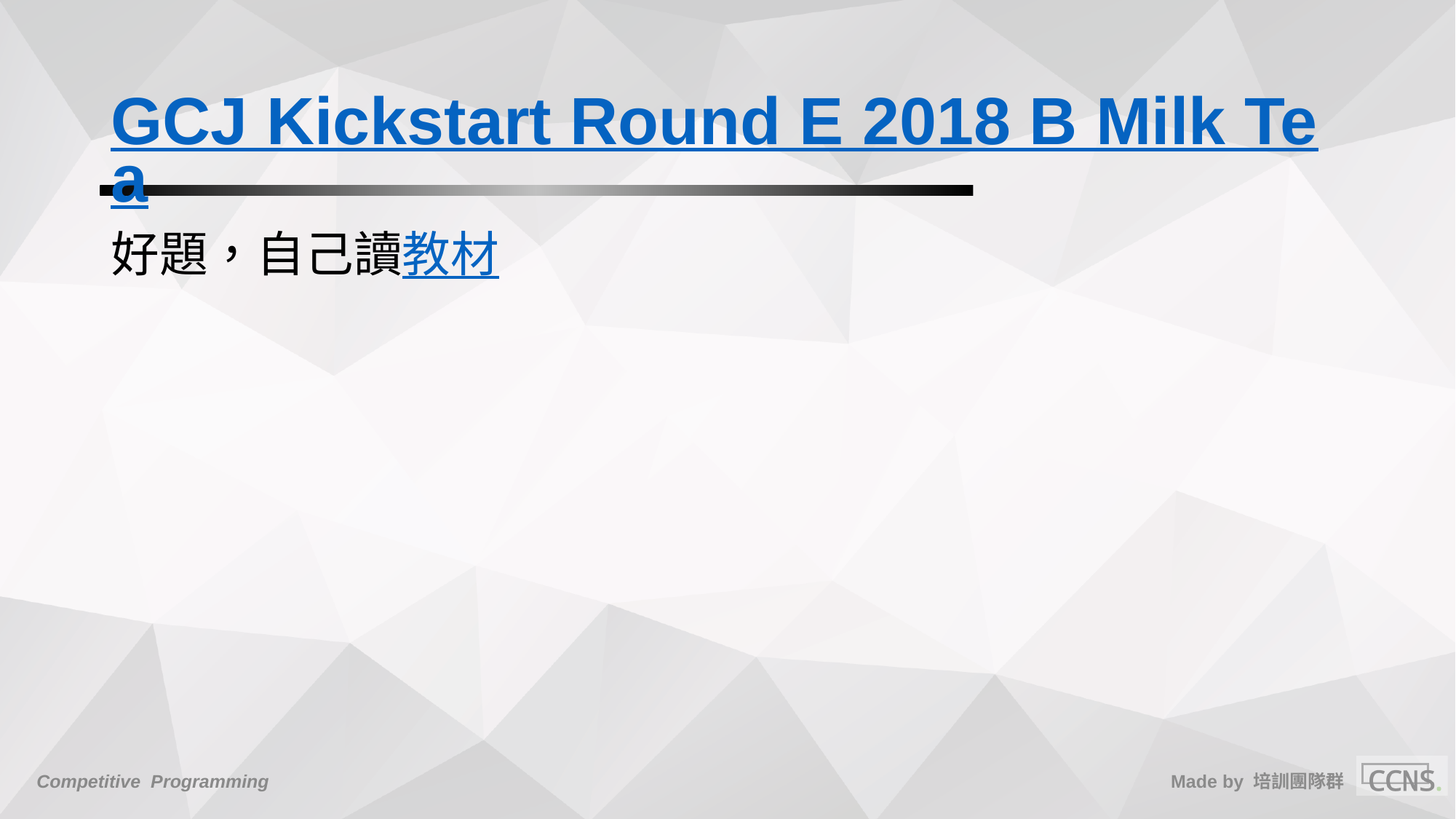

# GCJ Kickstart Round E 2018 B Milk Tea
好題，自己讀教材